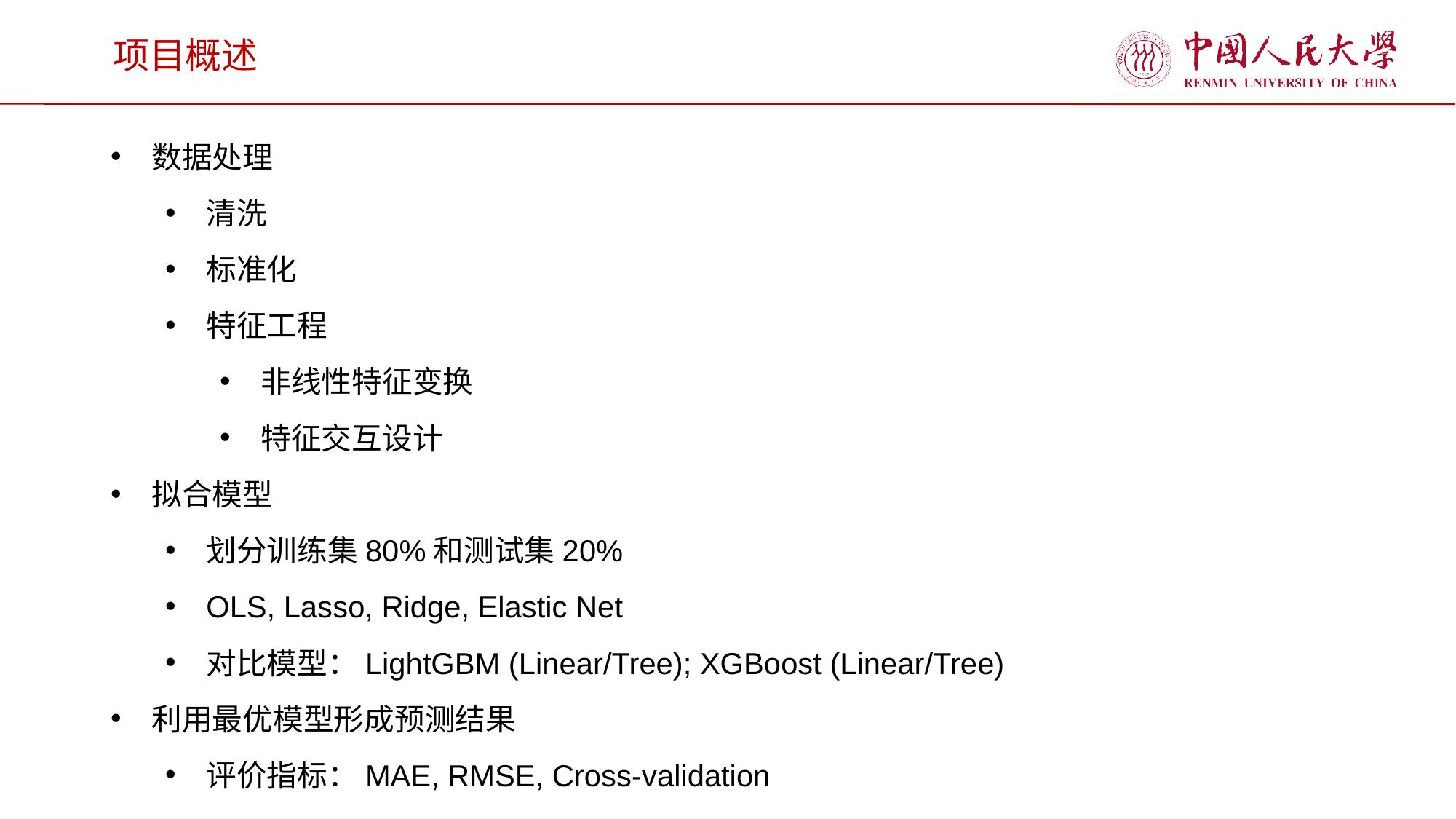

项目概述

数据处理
清洗
标准化
特征工程
非线性特征变换
特征交互设计
拟合模型
划分训练集80%和测试集20%
OLS, Lasso, Ridge, Elastic Net
对比模型：LightGBM (Linear/Tree); XGBoost (Linear/Tree)
利用最优模型形成预测结果
评价指标：MAE, RMSE, Cross-validation